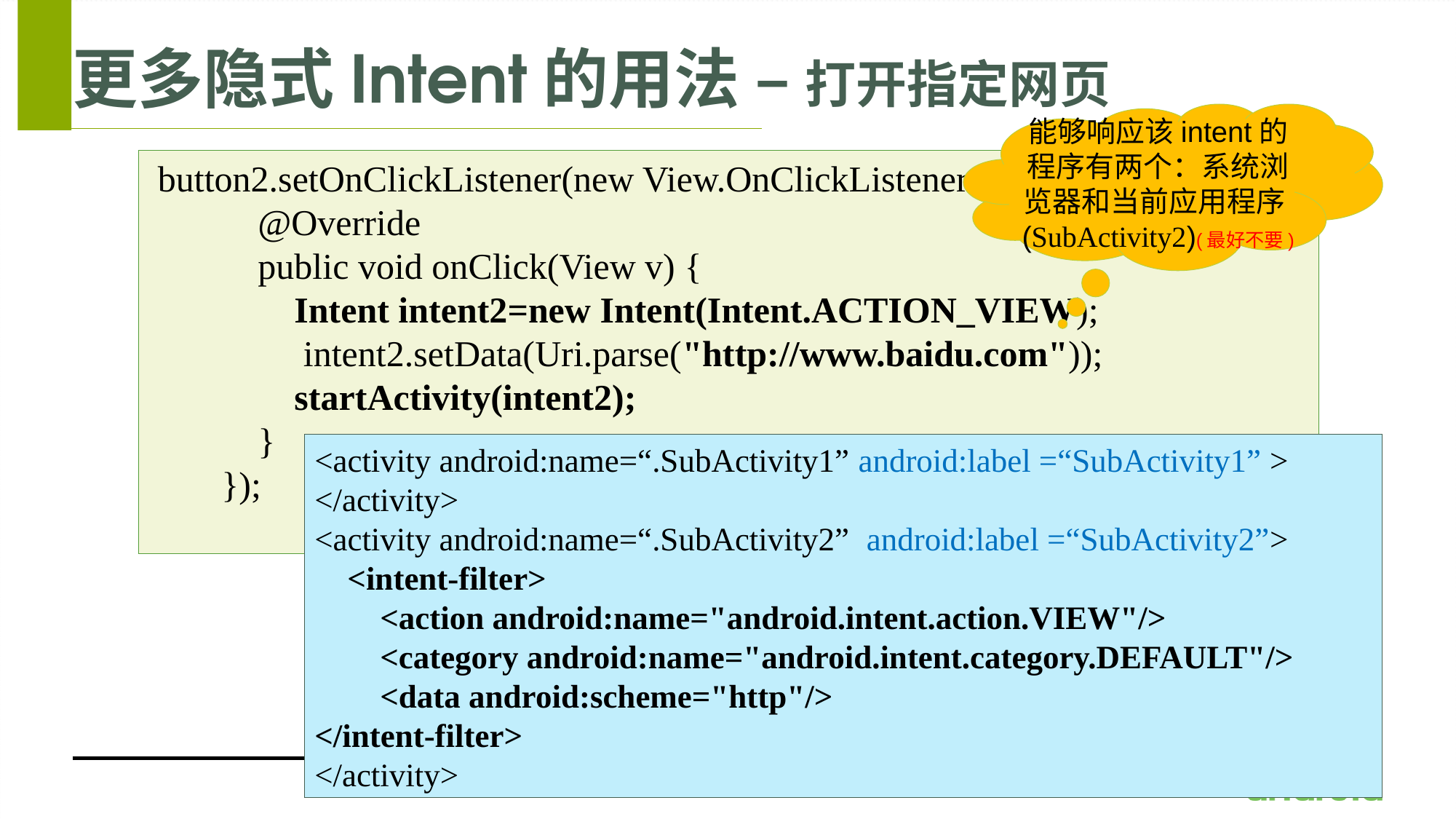

# 更多隐式Intent的用法 – 打开指定网页
能够响应该intent的程序有两个：系统浏览器和当前应用程序(SubActivity2)(最好不要)
 button2.setOnClickListener(new View.OnClickListener() {
            @Override
            public void onClick(View v) {
                Intent intent2=new Intent(Intent.ACTION_VIEW);
	     intent2.setData(Uri.parse("http://www.baidu.com"));
                startActivity(intent2);
            }
        });
<activity android:name=“.SubActivity1” android:label =“SubActivity1” >
</activity>
<activity android:name=“.SubActivity2”  android:label =“SubActivity2”>
    <intent-filter>
        <action android:name="android.intent.action.VIEW"/>
        <category android:name="android.intent.category.DEFAULT"/>
        <data android:scheme="http"/>
</intent-filter>
</activity>